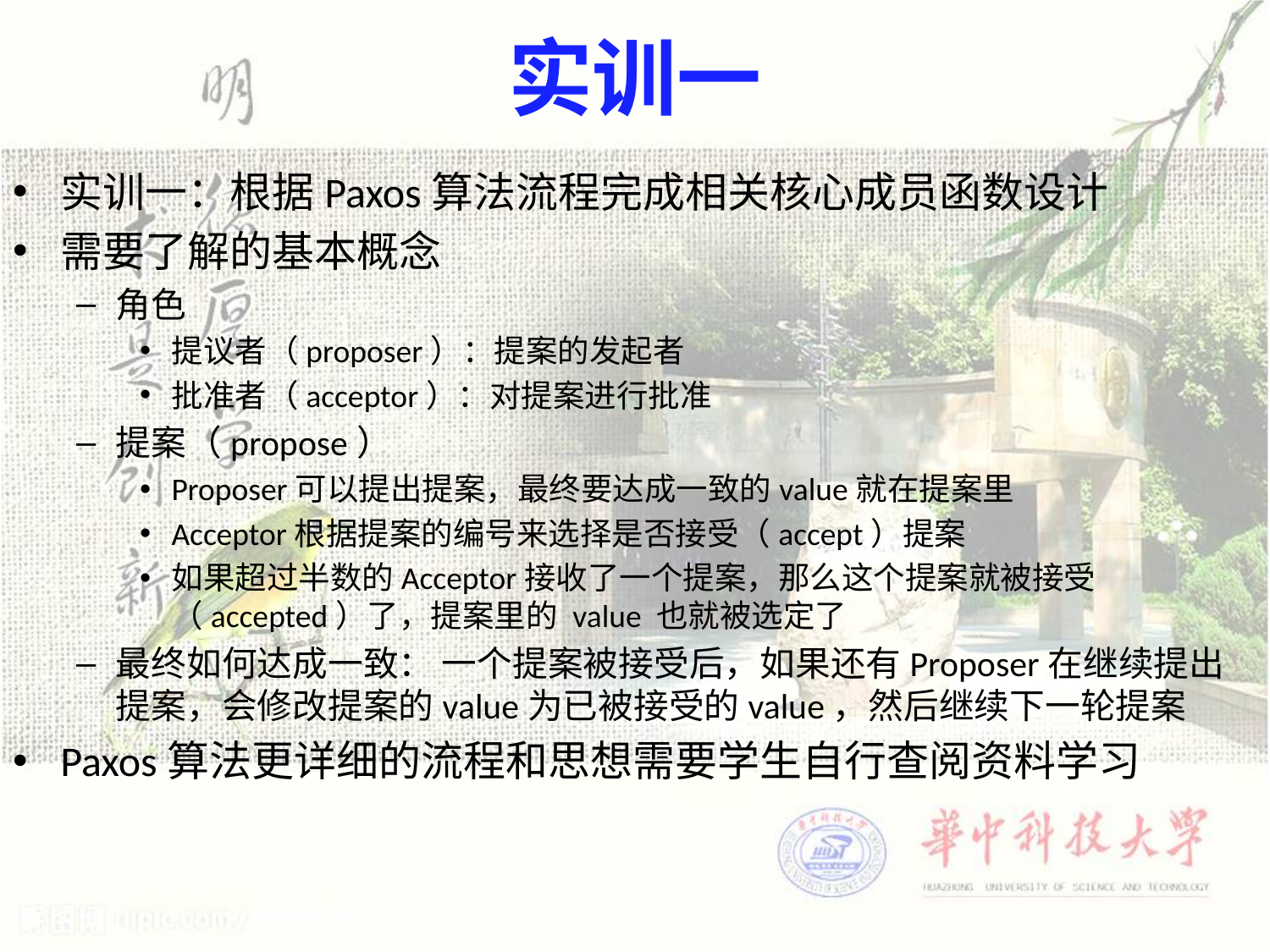

# 实训一
实训一：根据Paxos算法流程完成相关核心成员函数设计
需要了解的基本概念
角色
提议者（proposer）：提案的发起者
批准者（acceptor）：对提案进行批准
提案（propose）
Proposer可以提出提案，最终要达成一致的value就在提案里
Acceptor根据提案的编号来选择是否接受（accept）提案
如果超过半数的Acceptor接收了一个提案，那么这个提案就被接受（accepted）了，提案里的 value 也就被选定了
最终如何达成一致： 一个提案被接受后，如果还有Proposer在继续提出提案，会修改提案的value为已被接受的value，然后继续下一轮提案
Paxos算法更详细的流程和思想需要学生自行查阅资料学习